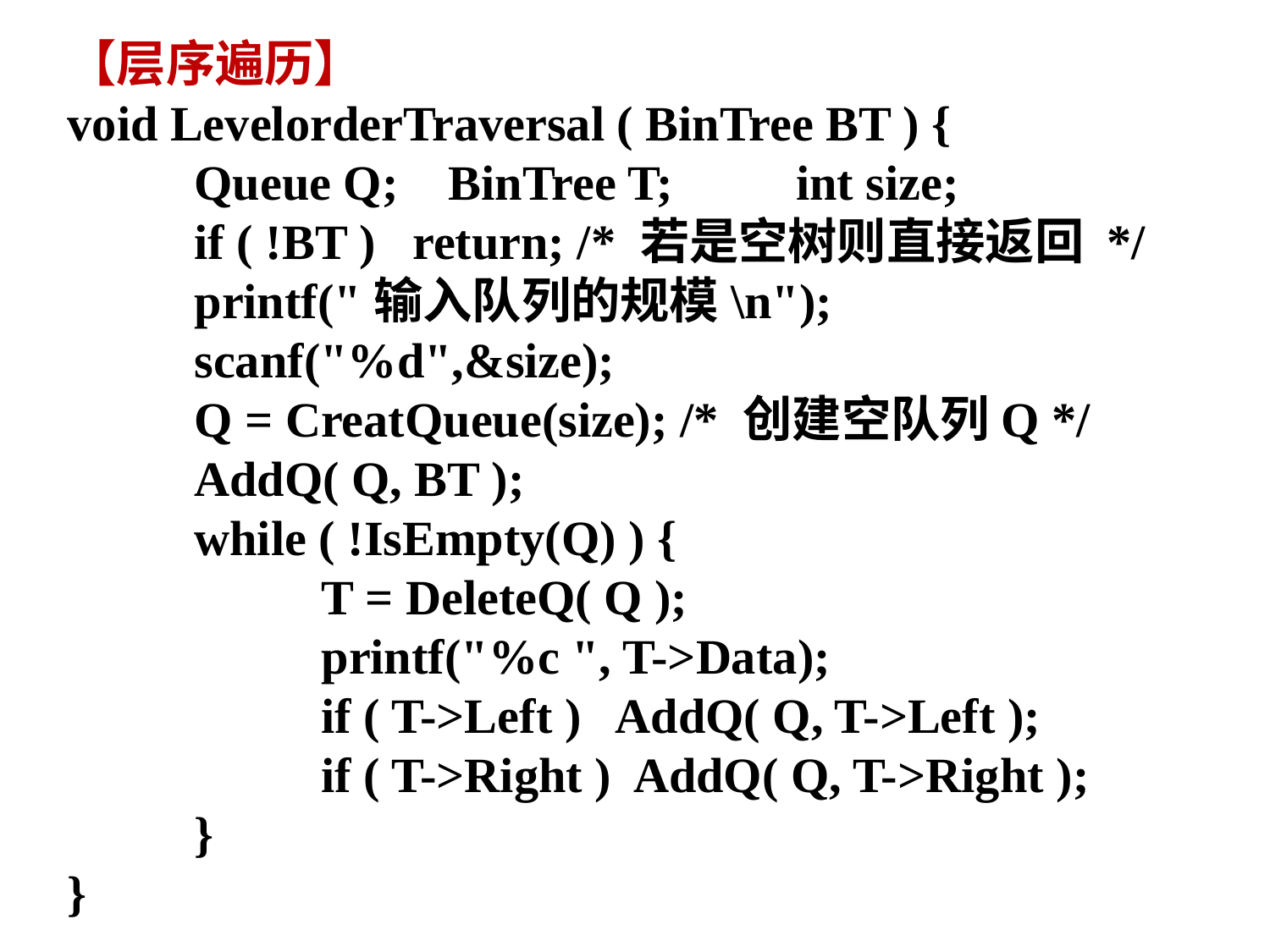

【层序遍历】
void LevelorderTraversal ( BinTree BT ) {
 	Queue Q; 	BinTree T;          int size;
	if ( !BT )   return; /* 若是空树则直接返回 */
	printf("输入队列的规模\n");
	scanf("%d",&size);
	Q = CreatQueue(size); /* 创建空队列Q */
	AddQ( Q, BT );
	while ( !IsEmpty(Q) ) {
		T = DeleteQ( Q );
		printf("%c ", T->Data);
		if ( T->Left )   AddQ( Q, T->Left );
		if ( T->Right )  AddQ( Q, T->Right );
	}
}